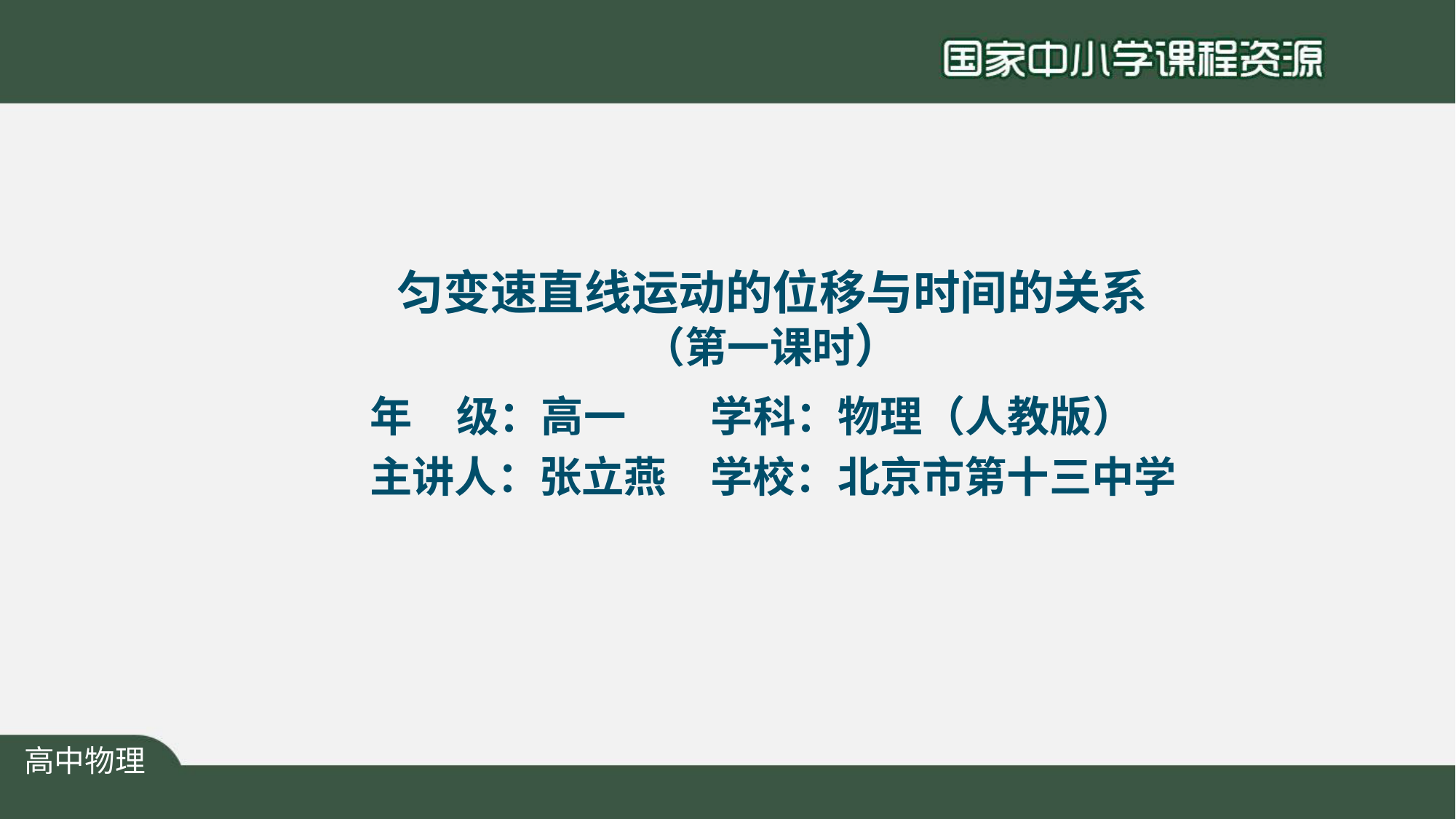

# 匀变速直线运动的位移与时间的关系
（第一课时）
年	级：高一 主讲人：张立燕
学科：物理（人教版）  学校：北京市第十三中学
高中物理